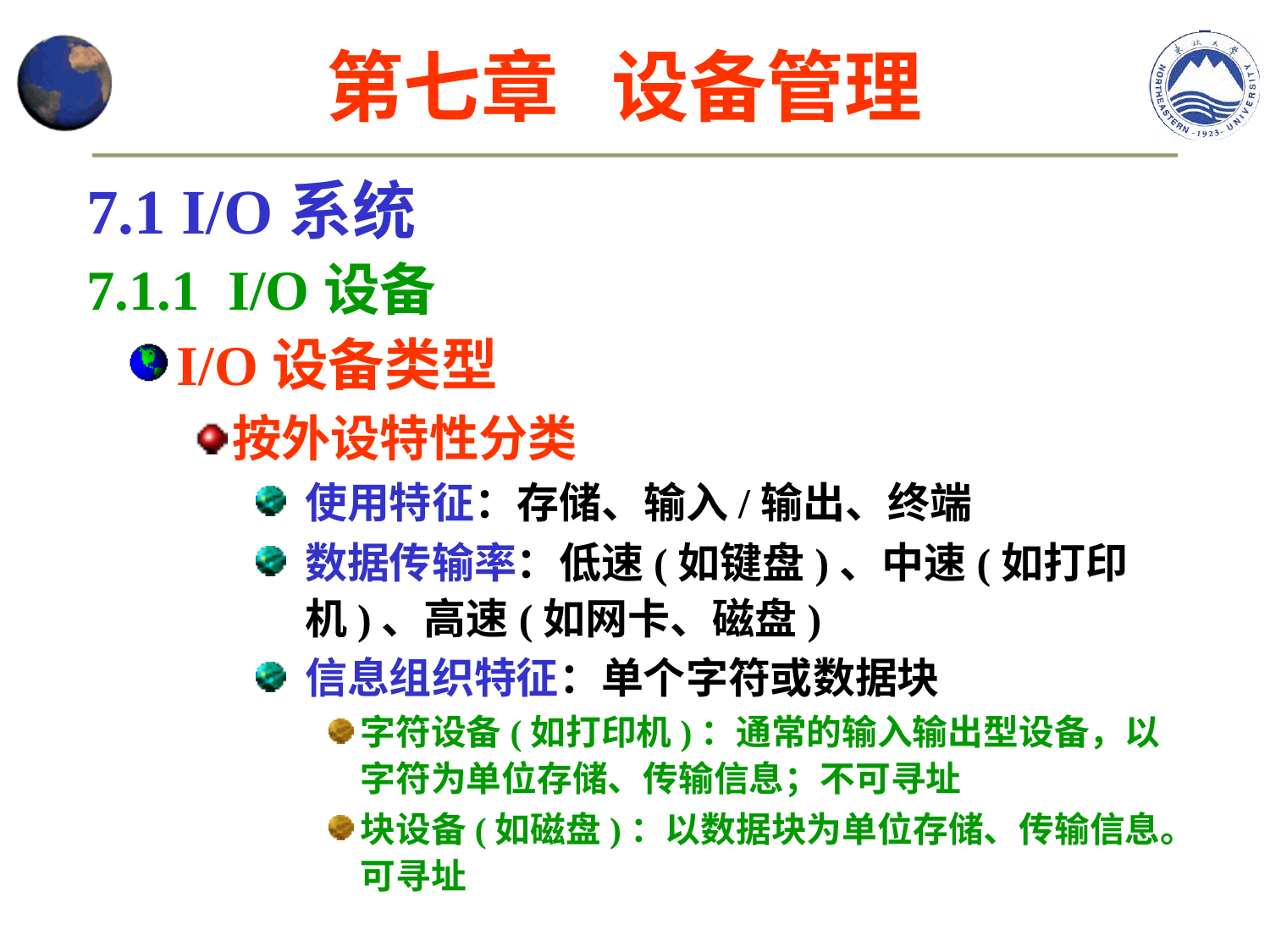

第七章   设备管理
7.1 I/O系统
7.1.1  I/O设备
I/O设备类型
按外设特性分类
使用特征：存储、输入/输出、终端
数据传输率：低速(如键盘)、中速(如打印机)、高速(如网卡、磁盘)
信息组织特征：单个字符或数据块
字符设备(如打印机)：通常的输入输出型设备，以字符为单位存储、传输信息；不可寻址
块设备(如磁盘)：以数据块为单位存储、传输信息。可寻址